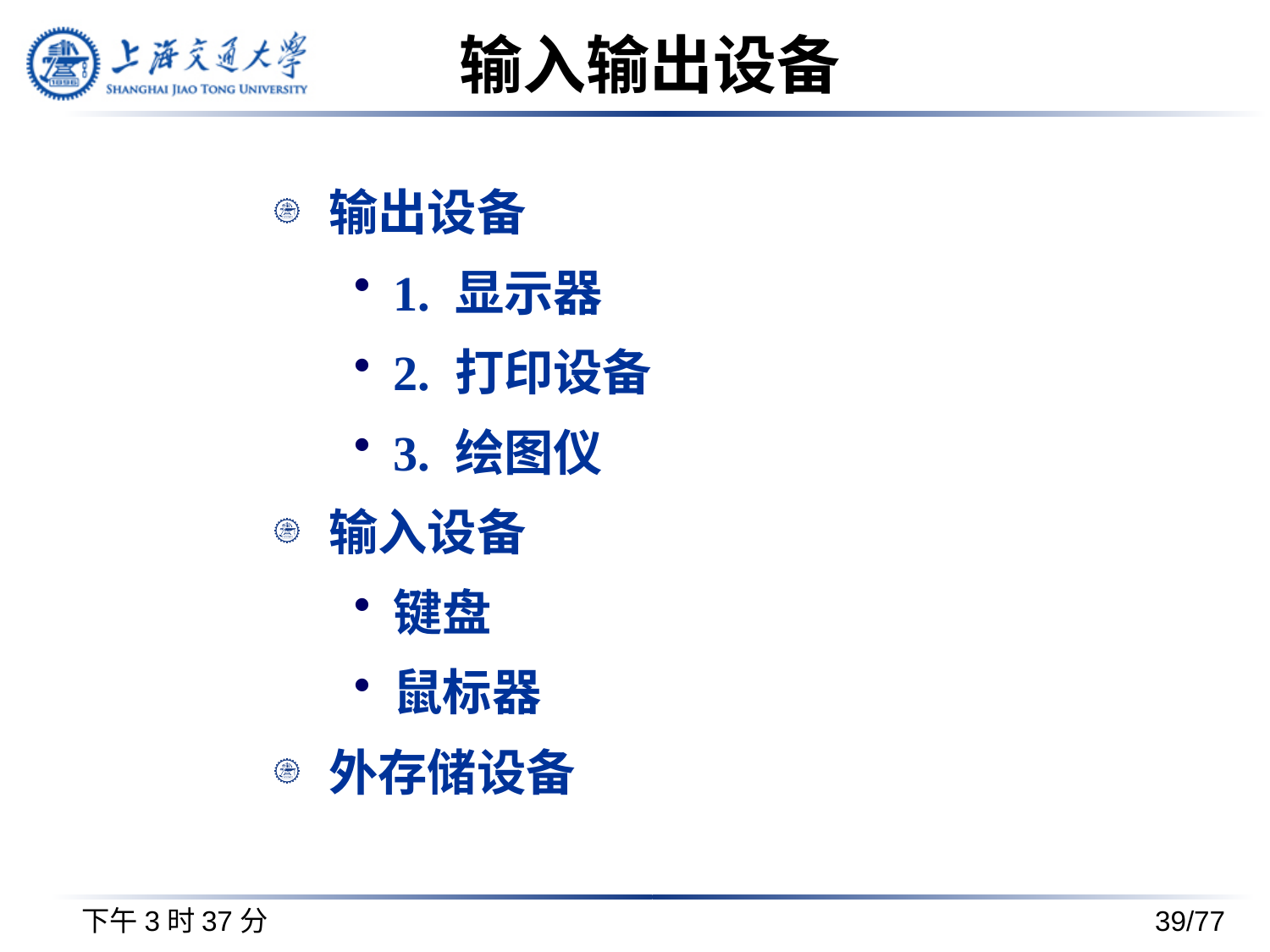

# 输入输出设备
输出设备
1. 显示器
2. 打印设备
3. 绘图仪
输入设备
键盘
鼠标器
外存储设备
下午3时37分
39/77